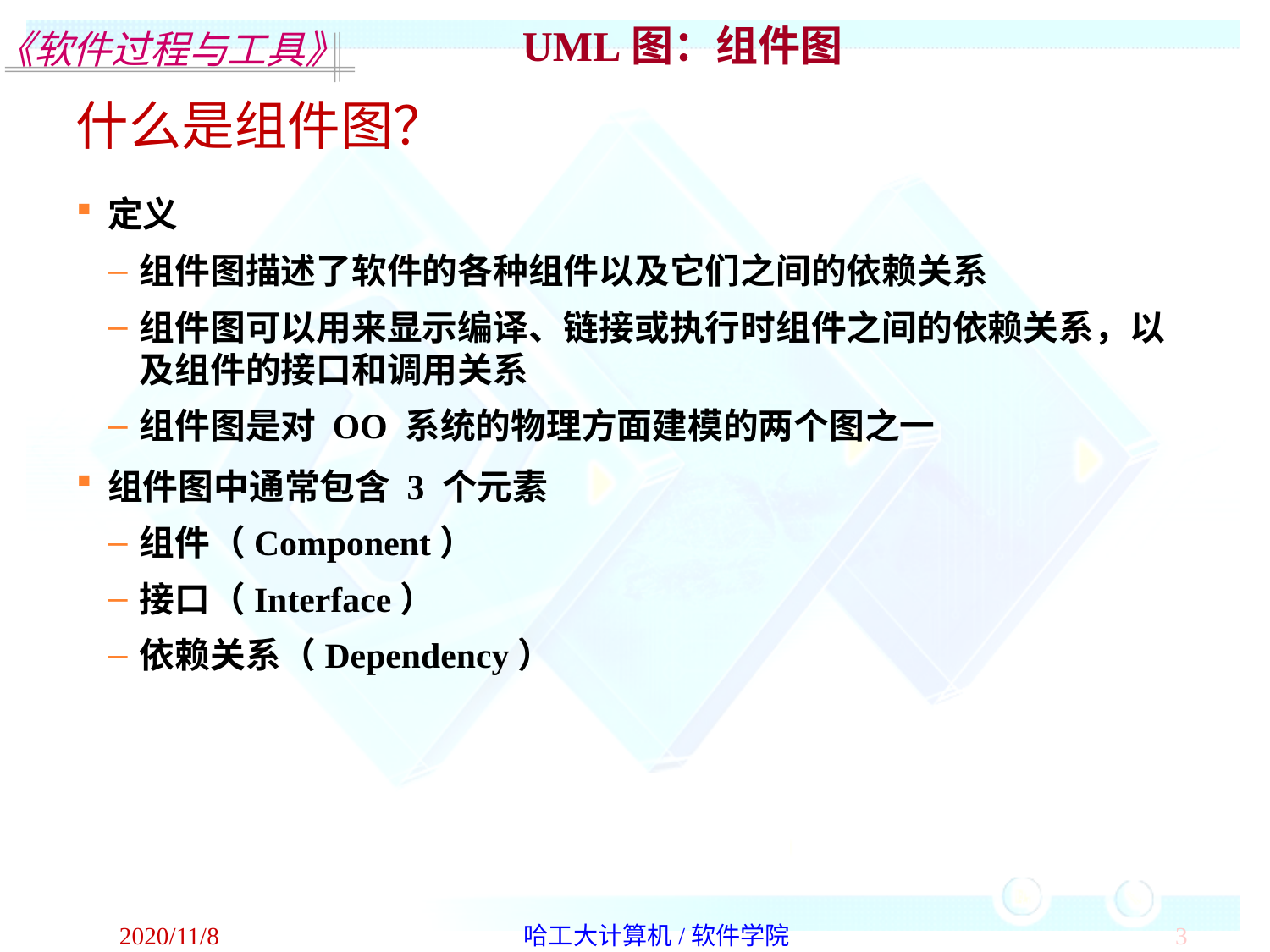

UML图：组件图
什么是组件图？
定义
组件图描述了软件的各种组件以及它们之间的依赖关系
组件图可以用来显示编译、链接或执行时组件之间的依赖关系，以及组件的接口和调用关系
组件图是对 OO 系统的物理方面建模的两个图之一
组件图中通常包含 3 个元素
组件（Component）
接口（Interface）
依赖关系（Dependency）